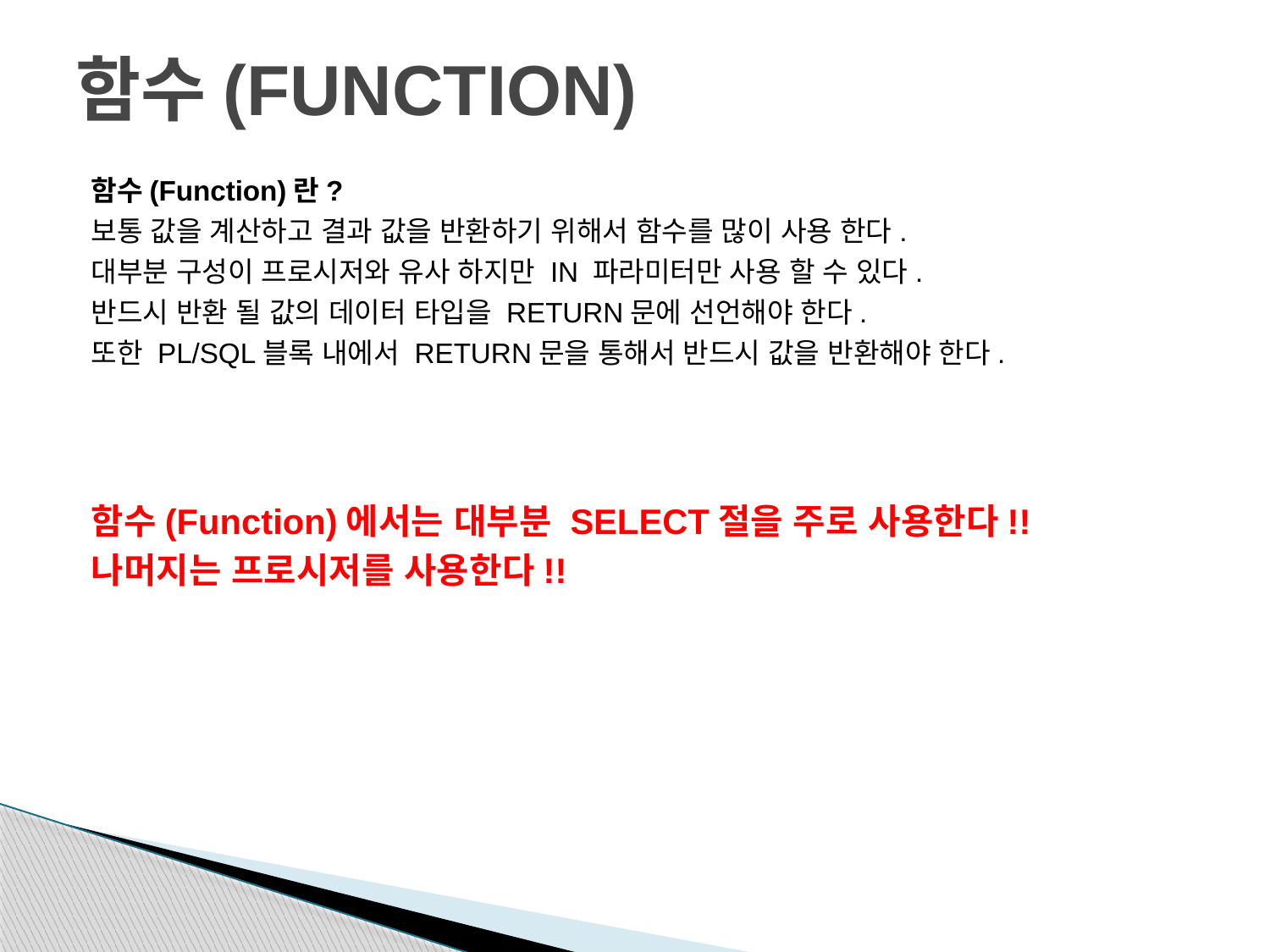

# 함수(FUNCTION)
함수(Function)란?
보통 값을 계산하고 결과 값을 반환하기 위해서 함수를 많이 사용 한다.
대부분 구성이 프로시저와 유사 하지만 IN 파라미터만 사용 할 수 있다.
반드시 반환 될 값의 데이터 타입을 RETURN문에 선언해야 한다.
또한 PL/SQL블록 내에서 RETURN문을 통해서 반드시 값을 반환해야 한다.

함수(Function)에서는 대부분 SELECT절을 주로 사용한다!!
나머지는 프로시저를 사용한다!!